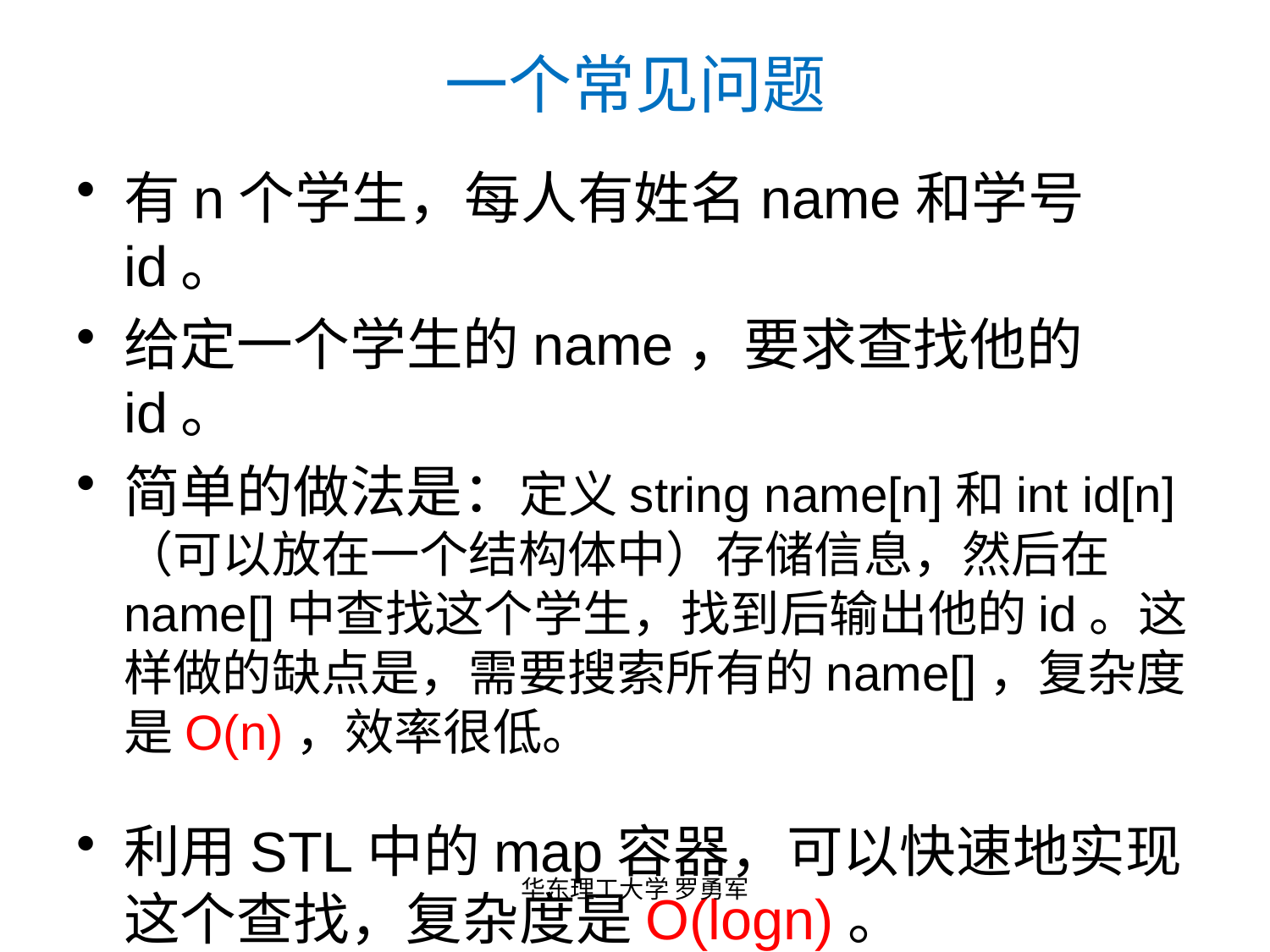

# 一个常见问题
有n个学生，每人有姓名name和学号id。
给定一个学生的name，要求查找他的id。
简单的做法是：定义string name[n]和int id[n]（可以放在一个结构体中）存储信息，然后在name[]中查找这个学生，找到后输出他的id。这样做的缺点是，需要搜索所有的name[]，复杂度是O(n)，效率很低。

利用STL中的map容器，可以快速地实现这个查找，复杂度是O(logn)。

华东理工大学 罗勇军